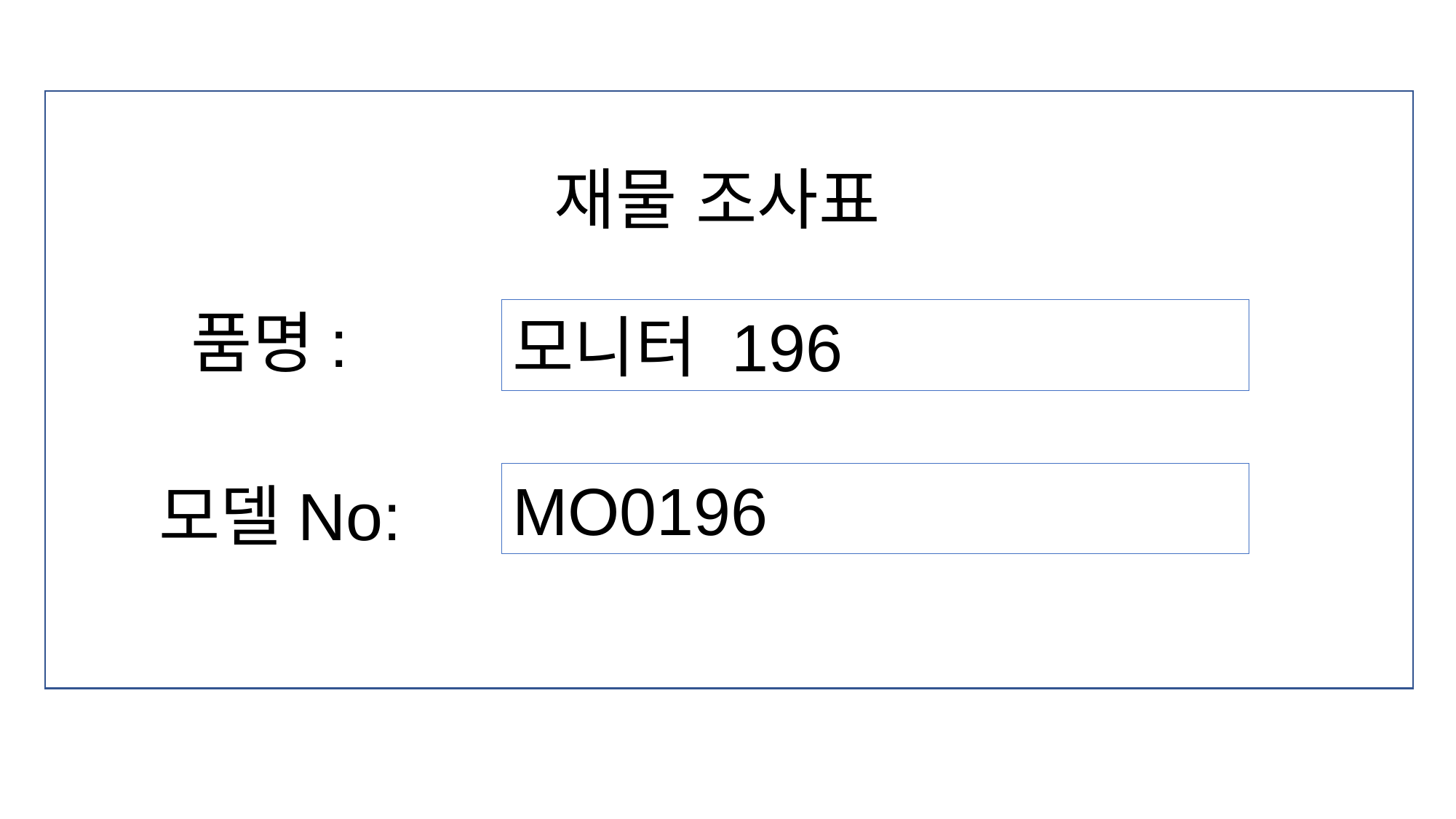

재물 조사표
품명:
모니터 196
MO0196
모델No: